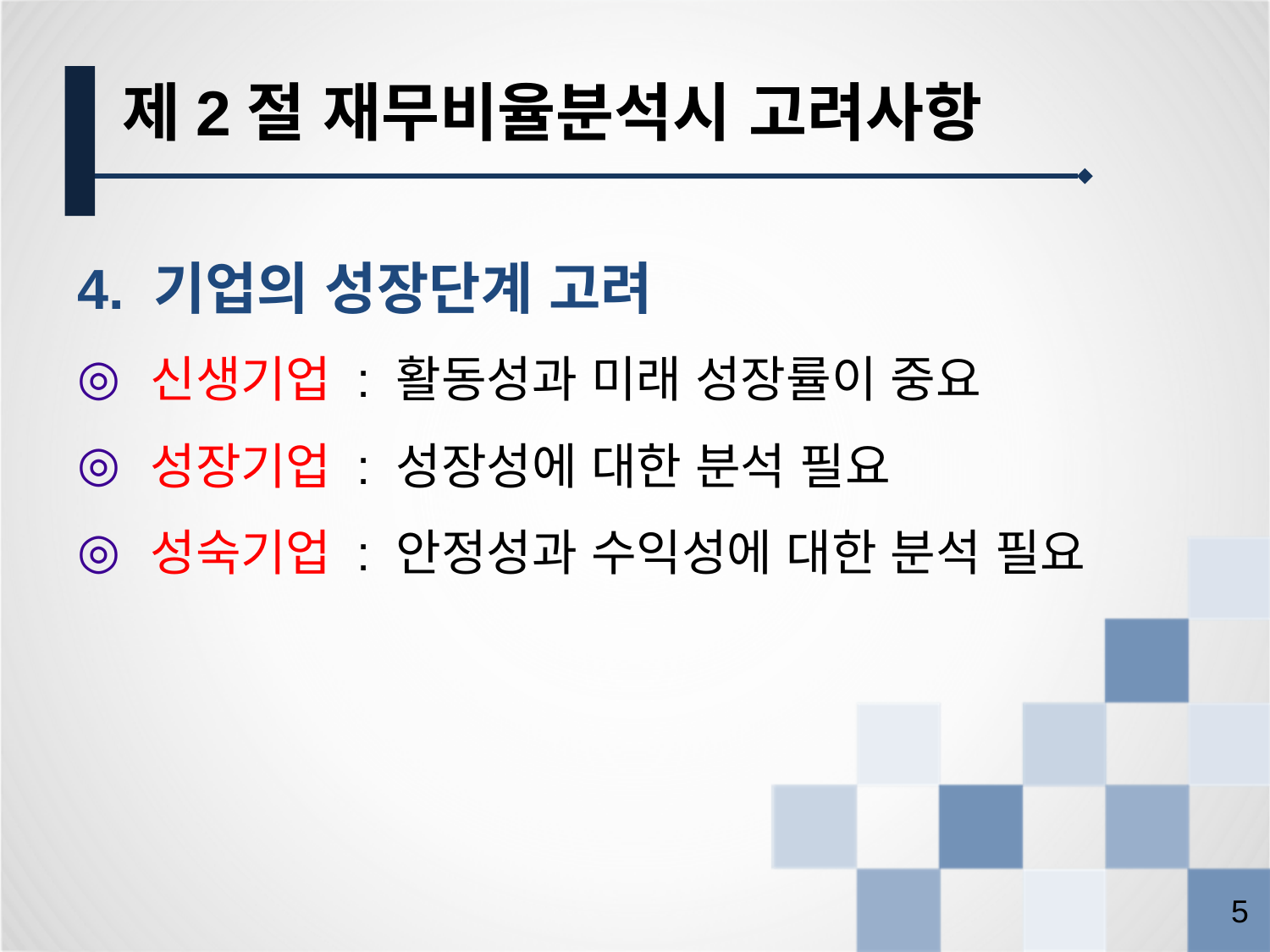

제2절 재무비율분석시 고려사항

4. 기업의 성장단계 고려
 신생기업 : 활동성과 미래 성장률이 중요
 성장기업 : 성장성에 대한 분석 필요
 성숙기업 : 안정성과 수익성에 대한 분석 필요
5